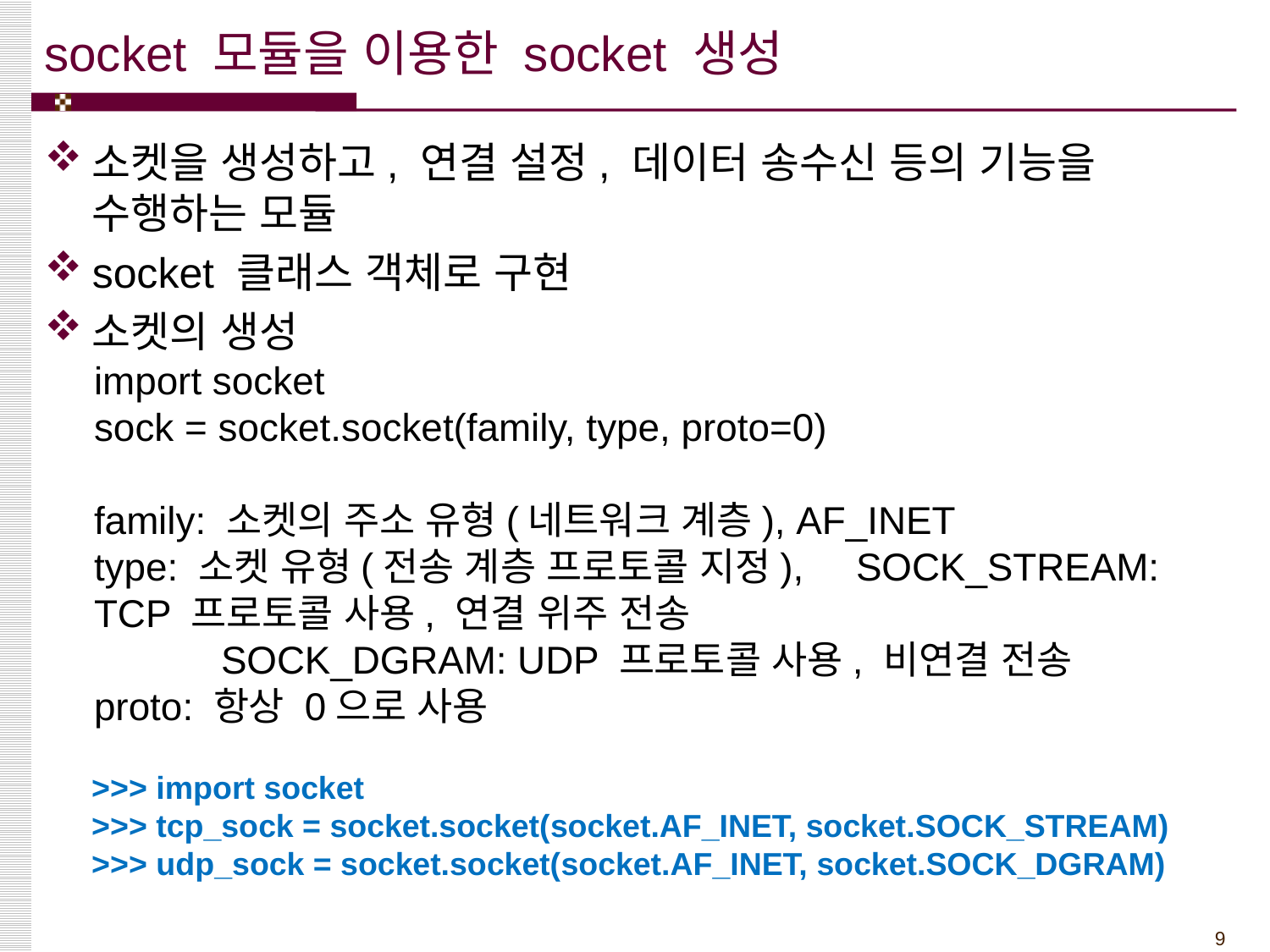

# socket 모듈을 이용한 socket 생성
소켓을 생성하고, 연결 설정, 데이터 송수신 등의 기능을 수행하는 모듈
socket 클래스 객체로 구현
소켓의 생성
import socket
sock = socket.socket(family, type, proto=0)

family: 소켓의 주소 유형(네트워크 계층), AF_INET
type: 소켓 유형(전송 계층 프로토콜 지정), 	SOCK_STREAM: TCP 프로토콜 사용, 연결 위주 전송
	SOCK_DGRAM: UDP 프로토콜 사용, 비연결 전송
proto: 항상 0으로 사용

>>> import socket
>>> tcp_sock = socket.socket(socket.AF_INET, socket.SOCK_STREAM)
>>> udp_sock = socket.socket(socket.AF_INET, socket.SOCK_DGRAM)